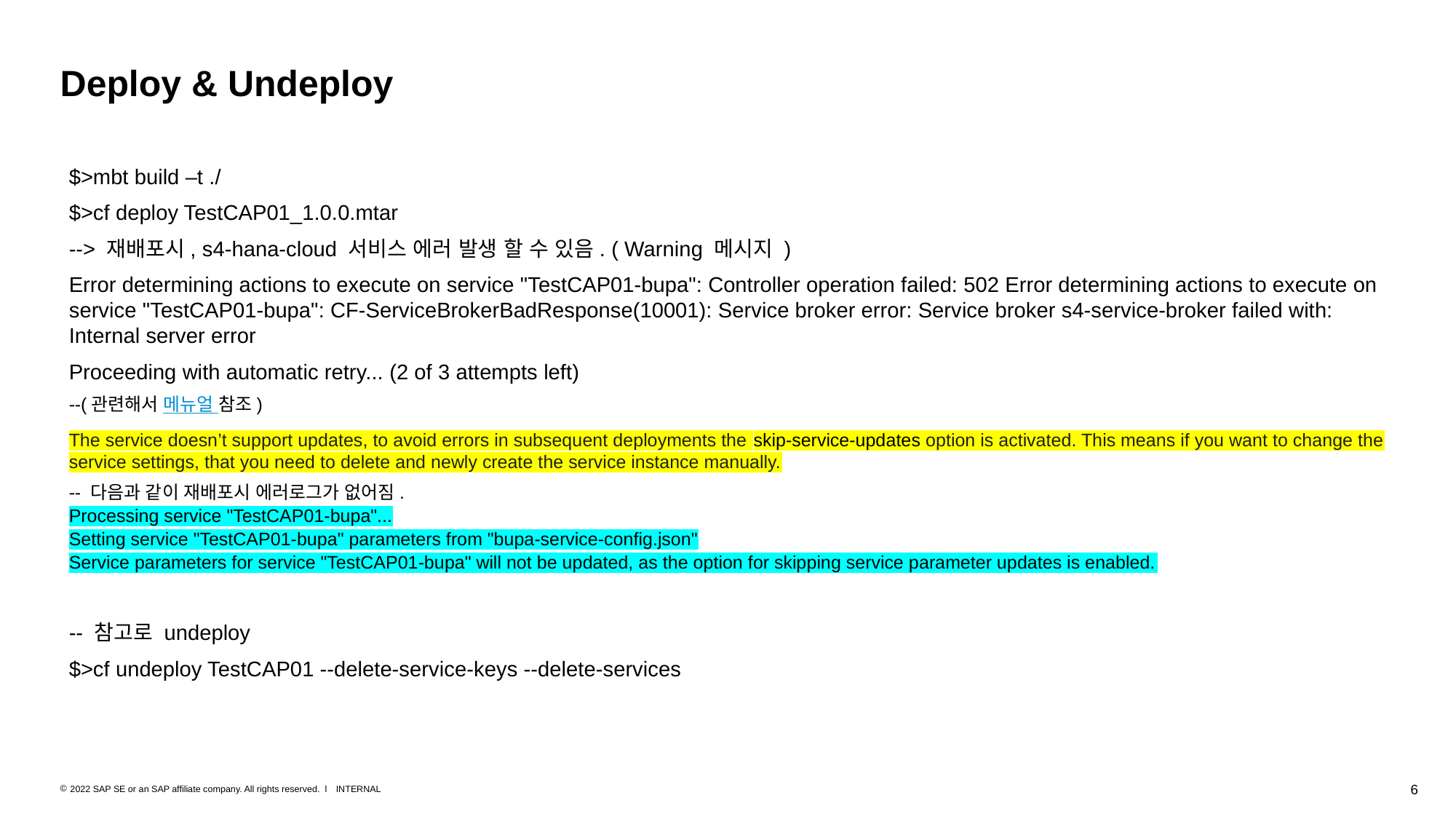

# Deploy & Undeploy
$>mbt build –t ./
$>cf deploy TestCAP01_1.0.0.mtar
--> 재배포시, s4-hana-cloud 서비스 에러 발생 할 수 있음. ( Warning 메시지 )
Error determining actions to execute on service "TestCAP01-bupa": Controller operation failed: 502 Error determining actions to execute on service "TestCAP01-bupa": CF-ServiceBrokerBadResponse(10001): Service broker error: Service broker s4-service-broker failed with: Internal server error
Proceeding with automatic retry... (2 of 3 attempts left)
--(관련해서 메뉴얼 참조)
The service doesn’t support updates, to avoid errors in subsequent deployments the skip-service-updates option is activated. This means if you want to change the service settings, that you need to delete and newly create the service instance manually.
-- 다음과 같이 재배포시 에러로그가 없어짐.
Processing service "TestCAP01-bupa"...
Setting service "TestCAP01-bupa" parameters from "bupa-service-config.json"
Service parameters for service "TestCAP01-bupa" will not be updated, as the option for skipping service parameter updates is enabled.

-- 참고로 undeploy
$>cf undeploy TestCAP01 --delete-service-keys --delete-services